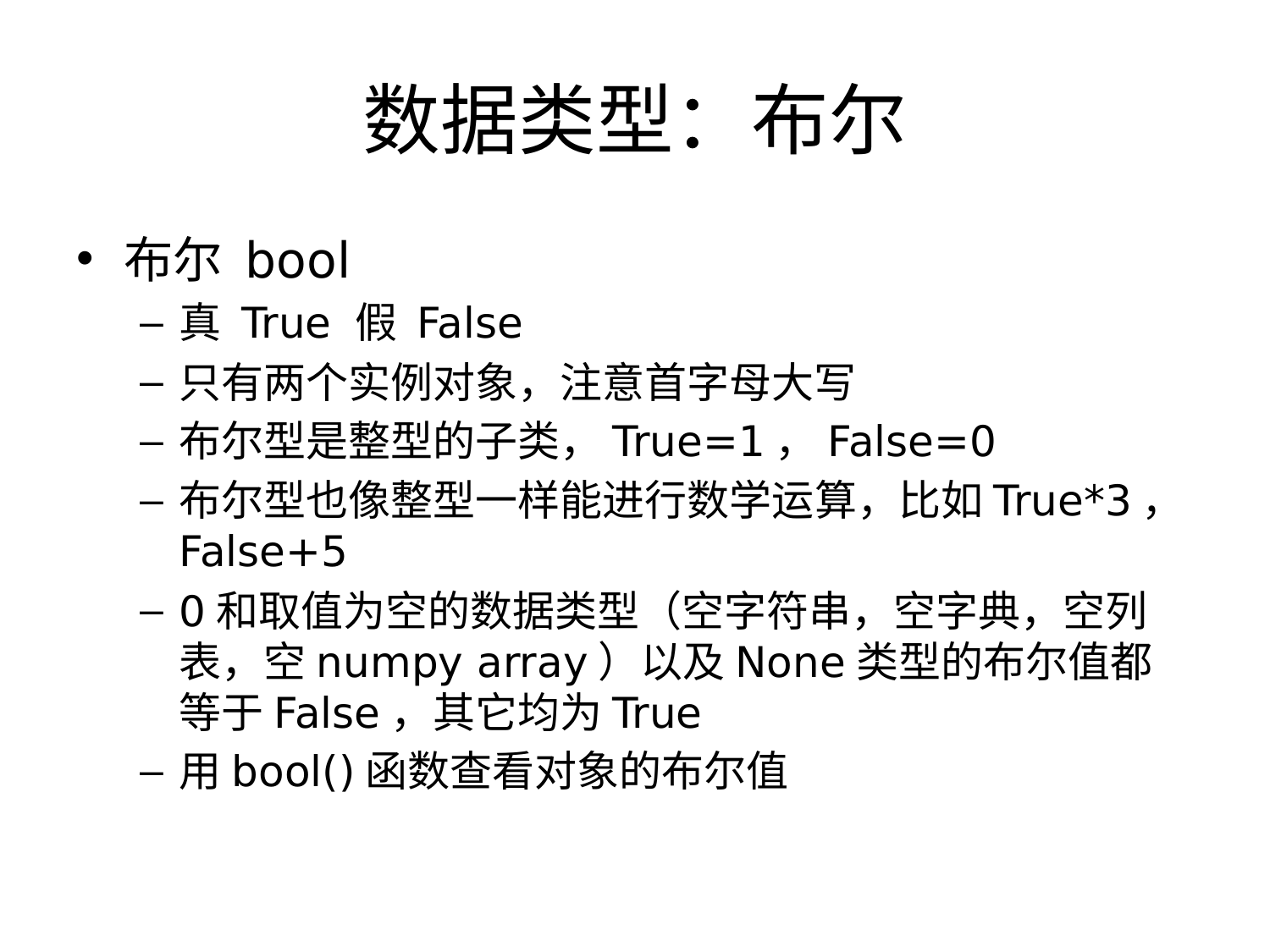

# 数据类型：布尔
布尔 bool
真 True 假 False
只有两个实例对象，注意首字母大写
布尔型是整型的子类，True=1，False=0
布尔型也像整型一样能进行数学运算，比如True*3，False+5
0和取值为空的数据类型（空字符串，空字典，空列表，空numpy array）以及None类型的布尔值都等于False，其它均为True
用bool()函数查看对象的布尔值